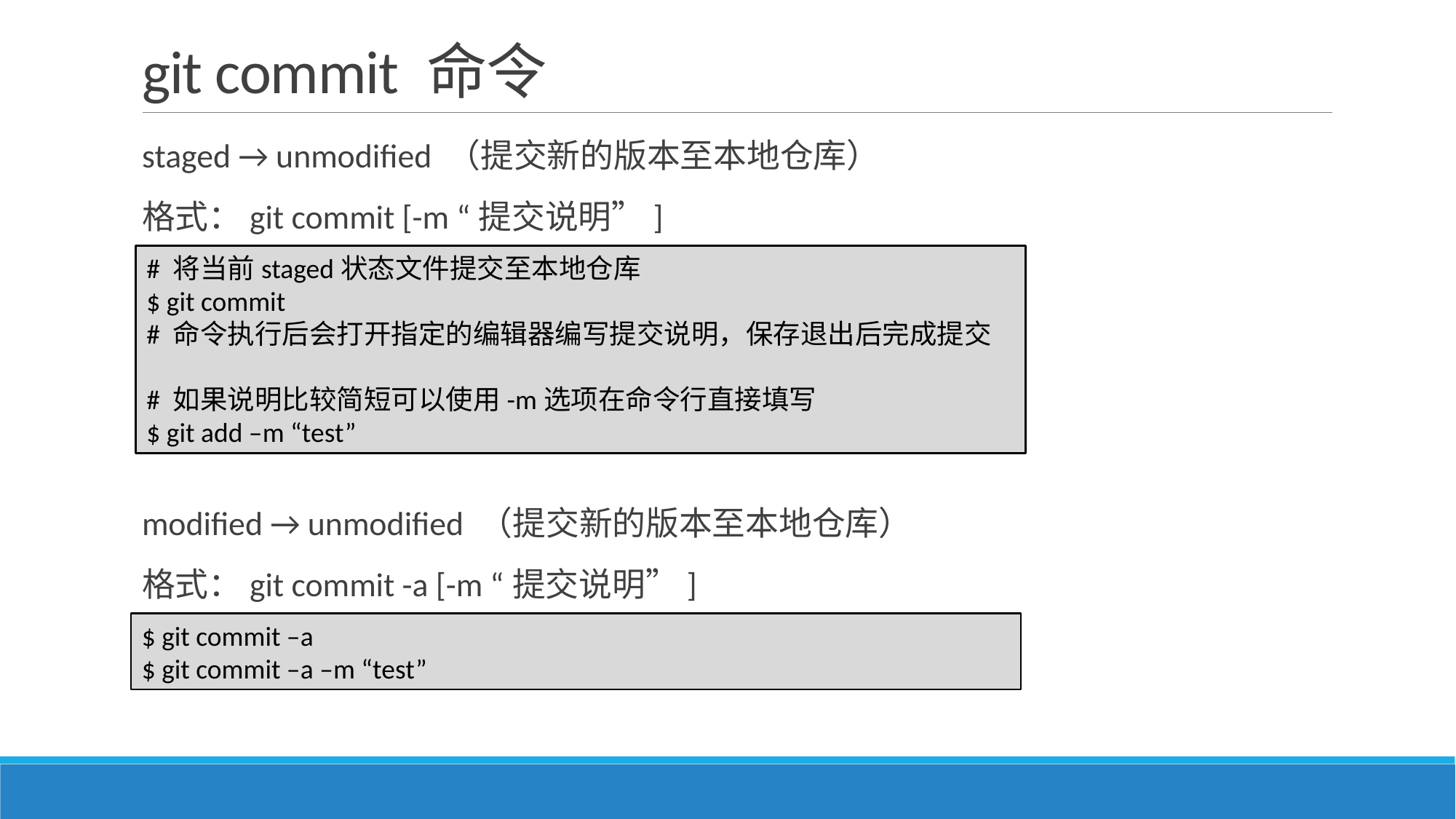

# git commit 命令
staged → unmodified （提交新的版本至本地仓库）
格式：git commit [-m “提交说明”]

modified → unmodified （提交新的版本至本地仓库）
格式：git commit -a [-m “提交说明”]

# 将当前staged状态文件提交至本地仓库
$ git commit
# 命令执行后会打开指定的编辑器编写提交说明，保存退出后完成提交

# 如果说明比较简短可以使用-m选项在命令行直接填写
$ git add –m “test”
$ git commit –a
$ git commit –a –m “test”